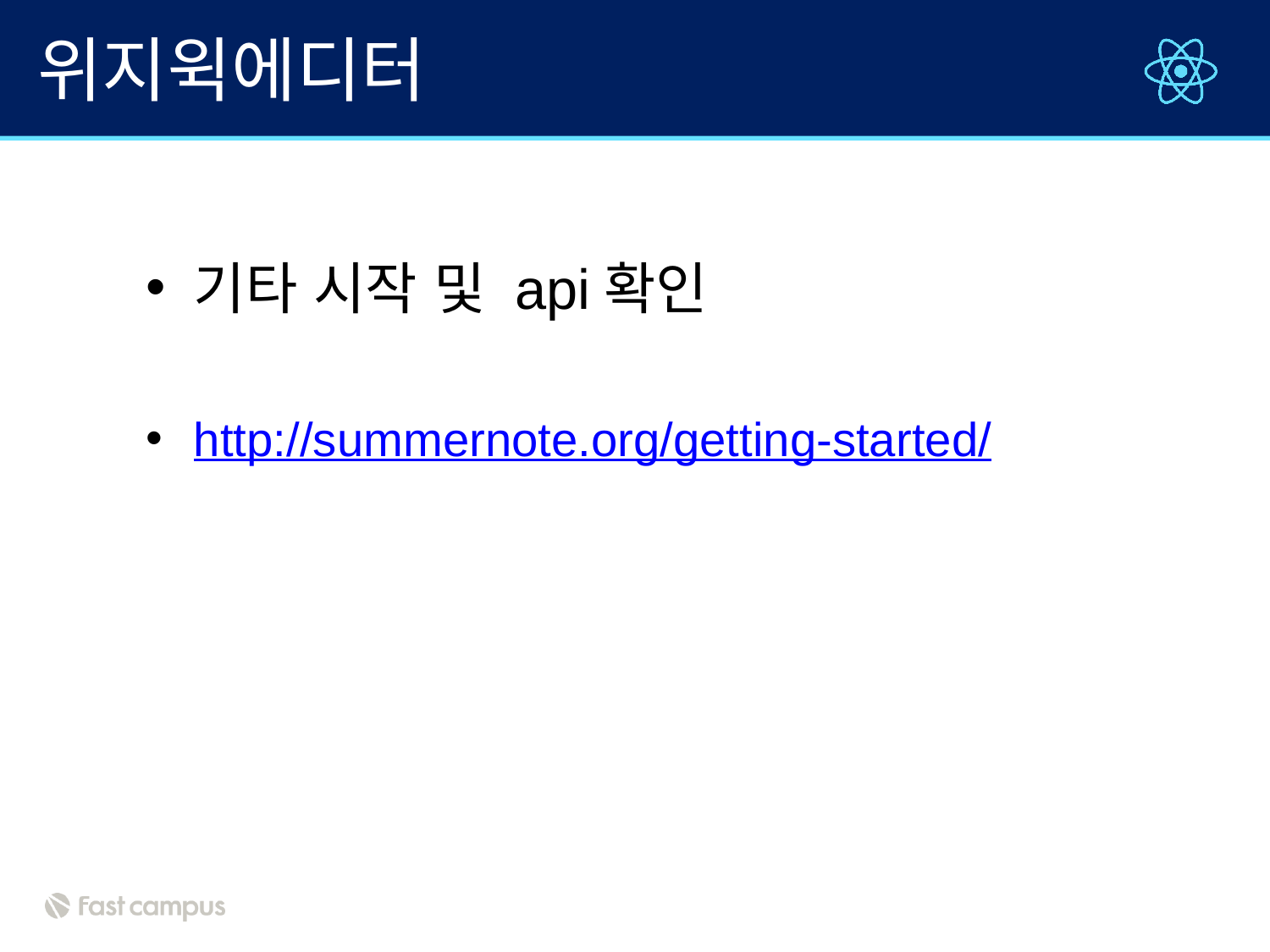

# 위지윅에디터
기타 시작 및 api확인

http://summernote.org/getting-started/